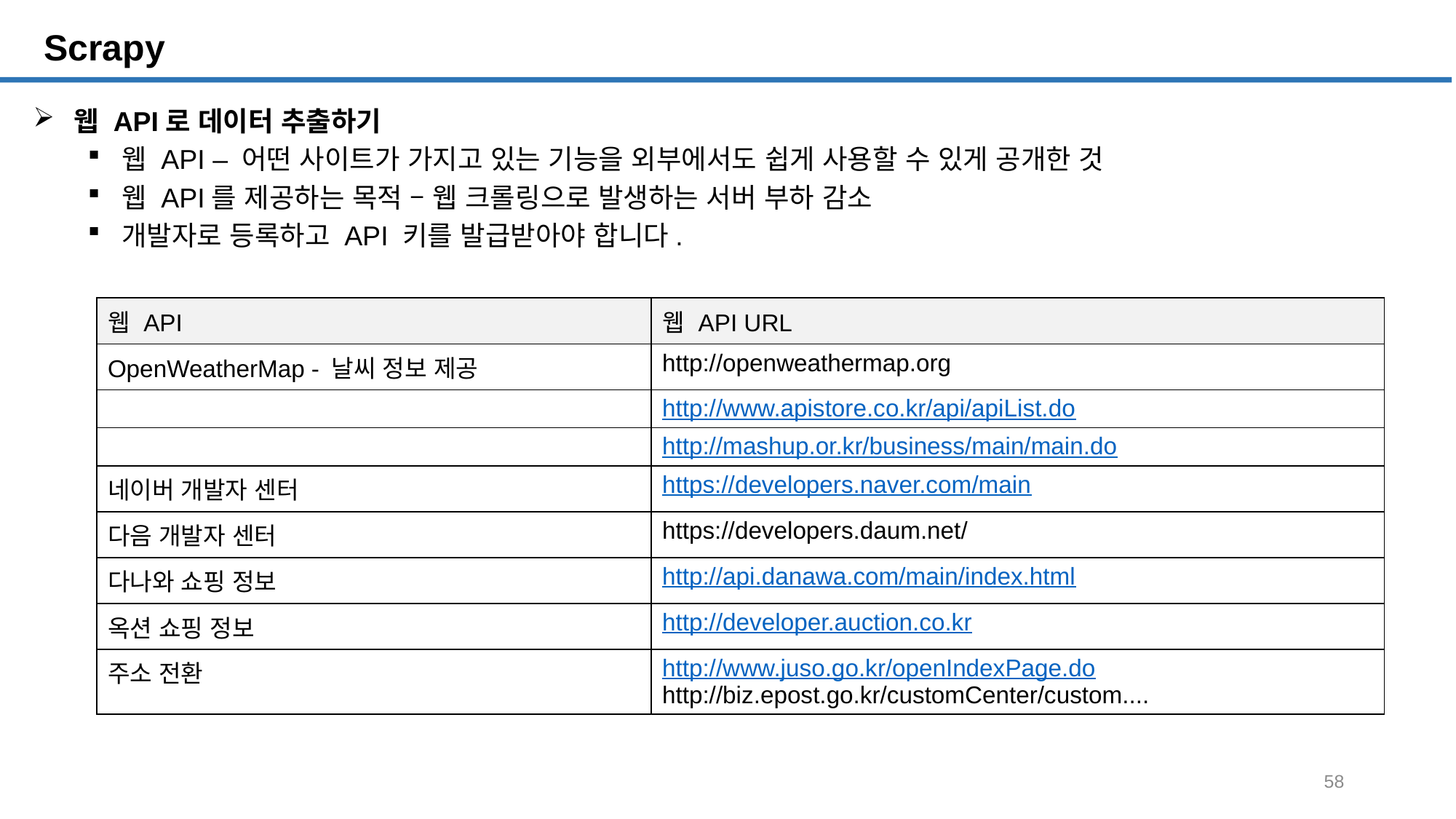

SQL 튜닝 개요
# Scrapy

웹 API로 데이터 추출하기
웹 API – 어떤 사이트가 가지고 있는 기능을 외부에서도 쉽게 사용할 수 있게 공개한 것
웹 API를 제공하는 목적 – 웹 크롤링으로 발생하는 서버 부하 감소
개발자로 등록하고 API 키를 발급받아야 합니다.

| 웹 API | 웹 API URL |
| --- | --- |
| OpenWeatherMap - 날씨 정보 제공 | http://openweathermap.org |
|  | http://www.apistore.co.kr/api/apiList.do |
|  | http://mashup.or.kr/business/main/main.do |
| 네이버 개발자 센터 | https://developers.naver.com/main |
| 다음 개발자 센터 | https://developers.daum.net/ |
| 다나와 쇼핑 정보 | http://api.danawa.com/main/index.html |
| 옥션 쇼핑 정보 | http://developer.auction.co.kr |
| 주소 전환 | http://www.juso.go.kr/openIndexPage.do http://biz.epost.go.kr/customCenter/custom.... |
58